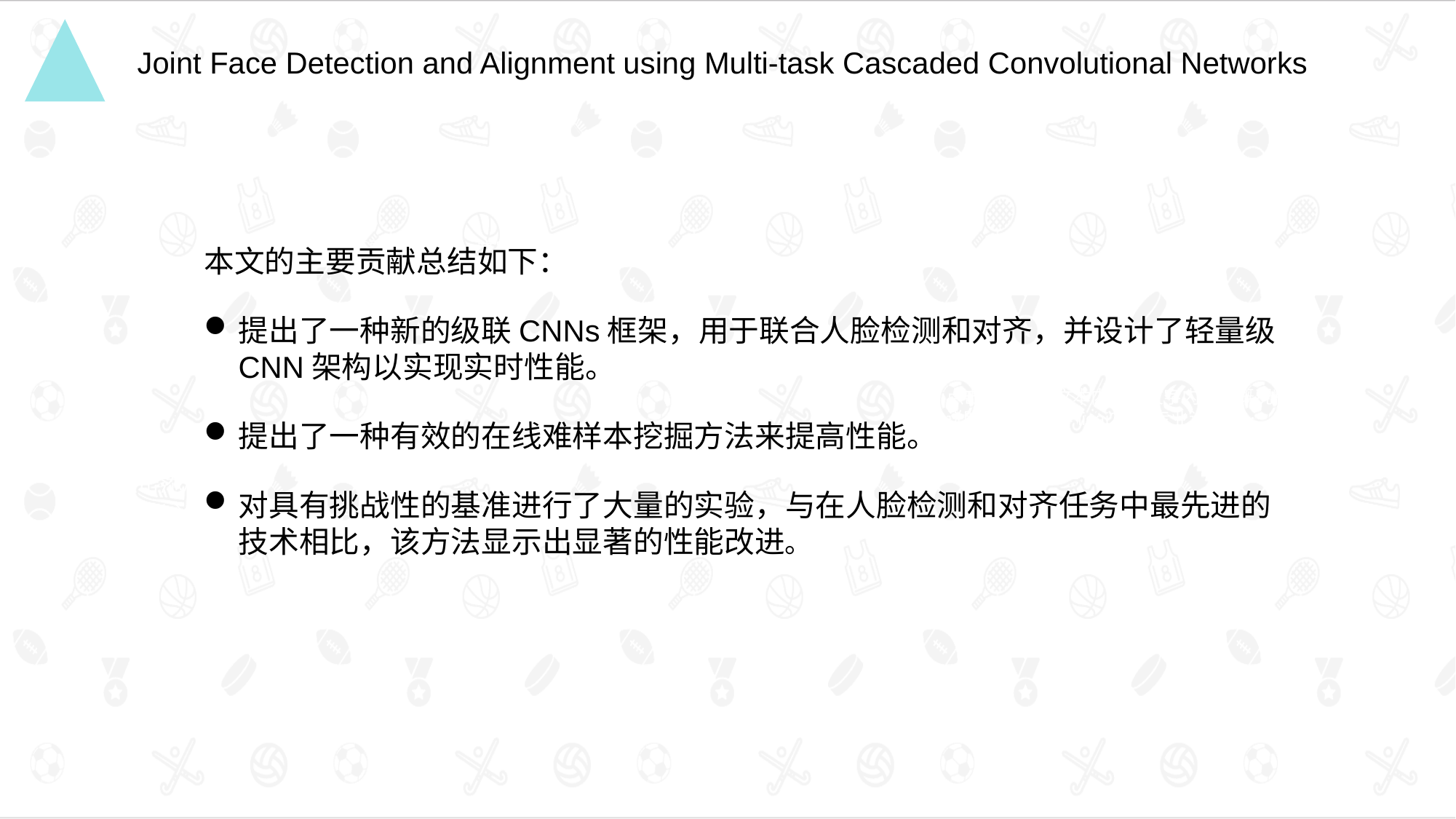

Joint Face Detection and Alignment using Multi-task Cascaded Convolutional Networks
点击输入简要文本内容，文字内容需概况精炼的说明
本文的主要贡献总结如下：

提出了一种新的级联CNNs框架，用于联合人脸检测和对齐，并设计了轻量级CNN架构以实现实时性能。

提出了一种有效的在线难样本挖掘方法来提高性能。

对具有挑战性的基准进行了大量的实验，与在人脸检测和对齐任务中最先进的技术相比，该方法显示出显著的性能改进。
点击添加文本
点击输入简要文本内容，文字内容需概况精炼的说明该分项内容licai2011专业设计……
点击添加文本
点击输入简要文本内容，文字内容需概况精炼的说明该分项内容licai2011专业设计……